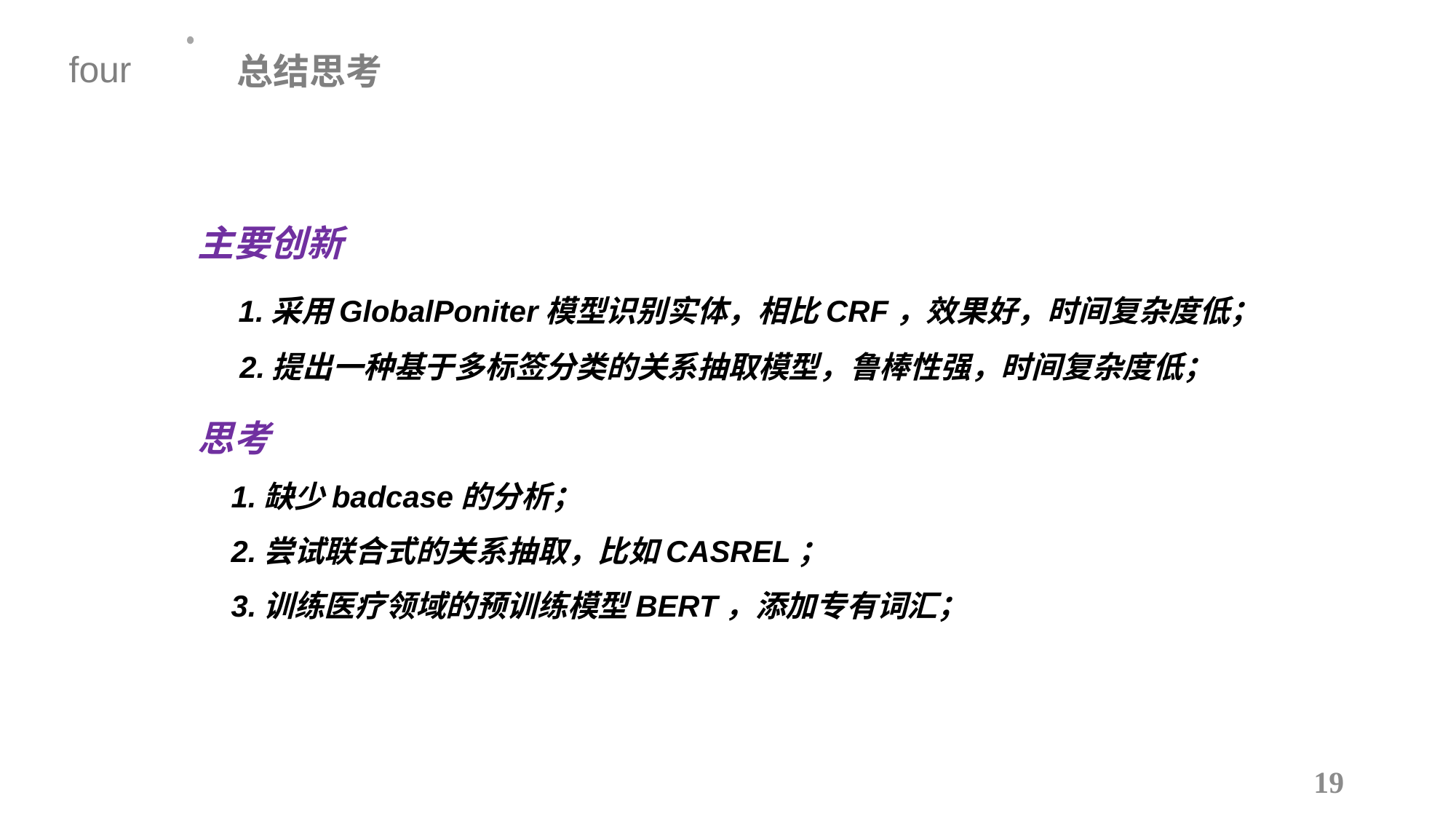

总结思考

four
主要创新
    1.采用GlobalPoniter模型识别实体，相比CRF，效果好，时间复杂度低；
     2.提出一种基于多标签分类的关系抽取模型，鲁棒性强，时间复杂度低；
思考
    1.缺少badcase的分析；
    2.尝试联合式的关系抽取，比如CASREL；
    3.训练医疗领域的预训练模型BERT，添加专有词汇；
19